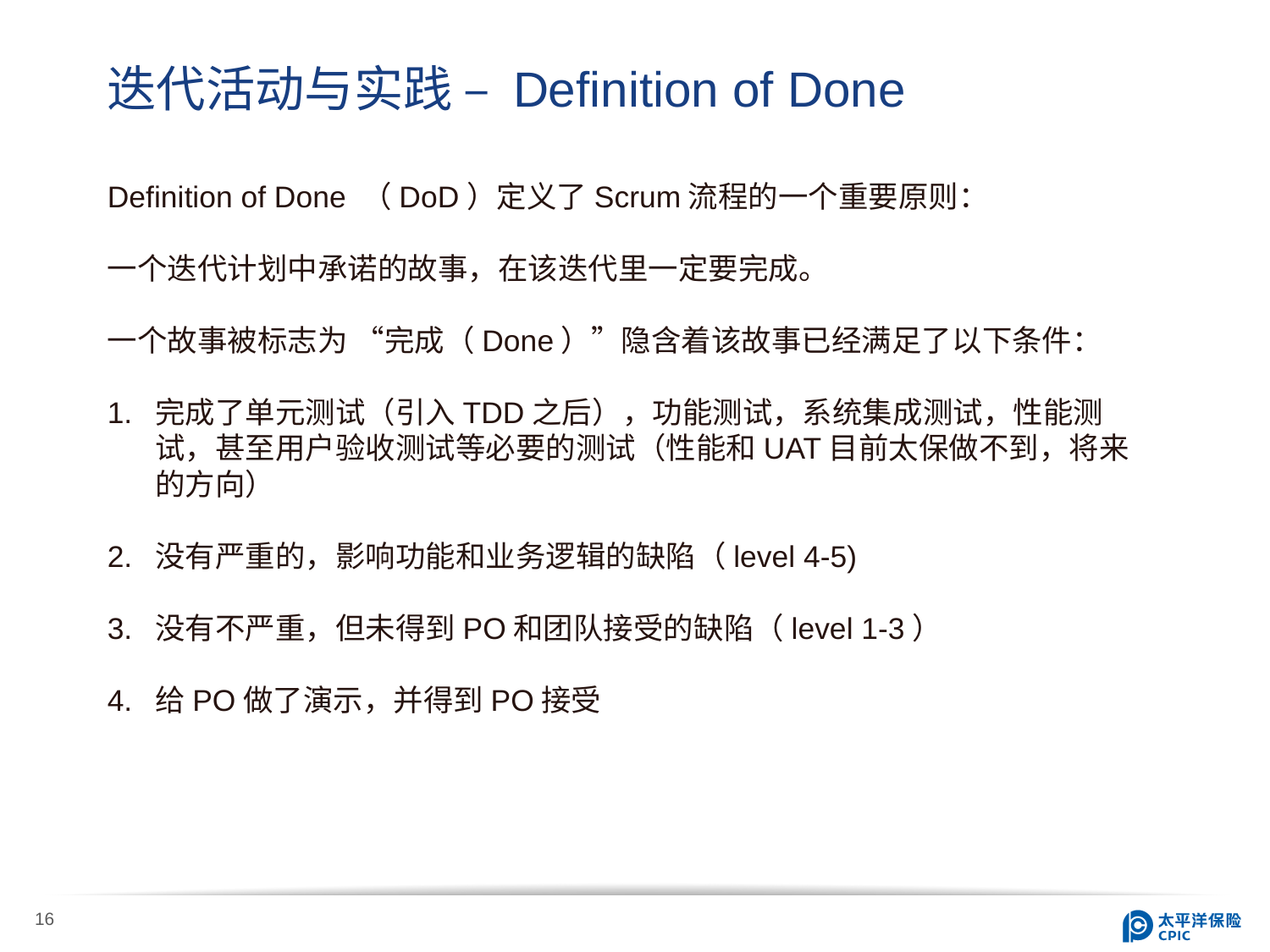

迭代活动与实践 – Definition of Done
Definition of Done （DoD）定义了Scrum流程的一个重要原则：

一个迭代计划中承诺的故事，在该迭代里一定要完成。

一个故事被标志为 “完成（Done）”隐含着该故事已经满足了以下条件：

完成了单元测试（引入TDD之后），功能测试，系统集成测试，性能测试，甚至用户验收测试等必要的测试（性能和UAT目前太保做不到，将来的方向）

没有严重的，影响功能和业务逻辑的缺陷（level 4-5)

没有不严重，但未得到PO和团队接受的缺陷（level 1-3）

给PO做了演示，并得到PO接受